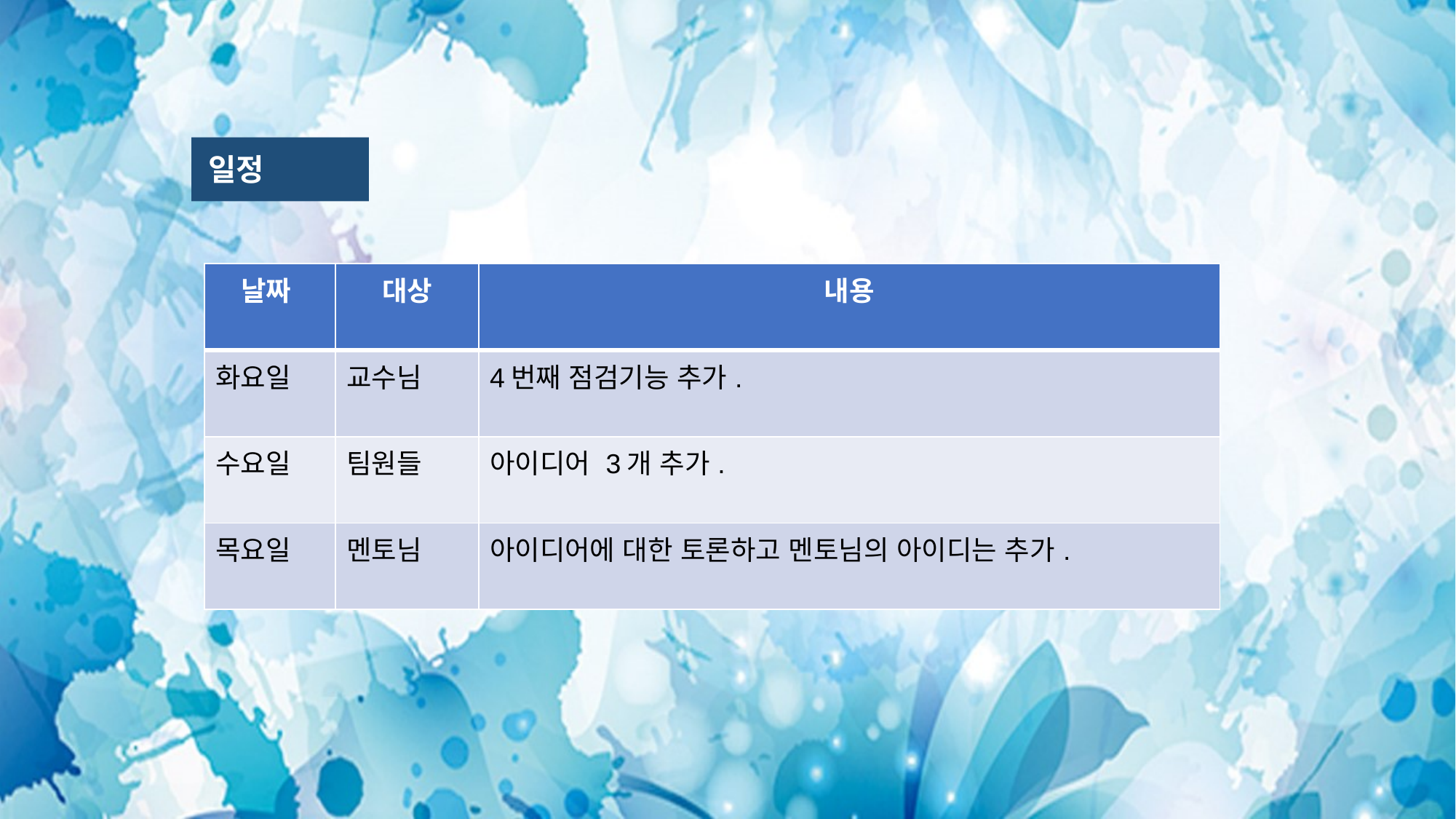

일정
| 날짜 | 대상 | 내용 |
| --- | --- | --- |
| 화요일 | 교수님 | 4번째 점검기능 추가. |
| 수요일 | 팀원들 | 아이디어 3개 추가. |
| 목요일 | 멘토님 | 아이디어에 대한 토론하고 멘토님의 아이디는 추가. |
2
4